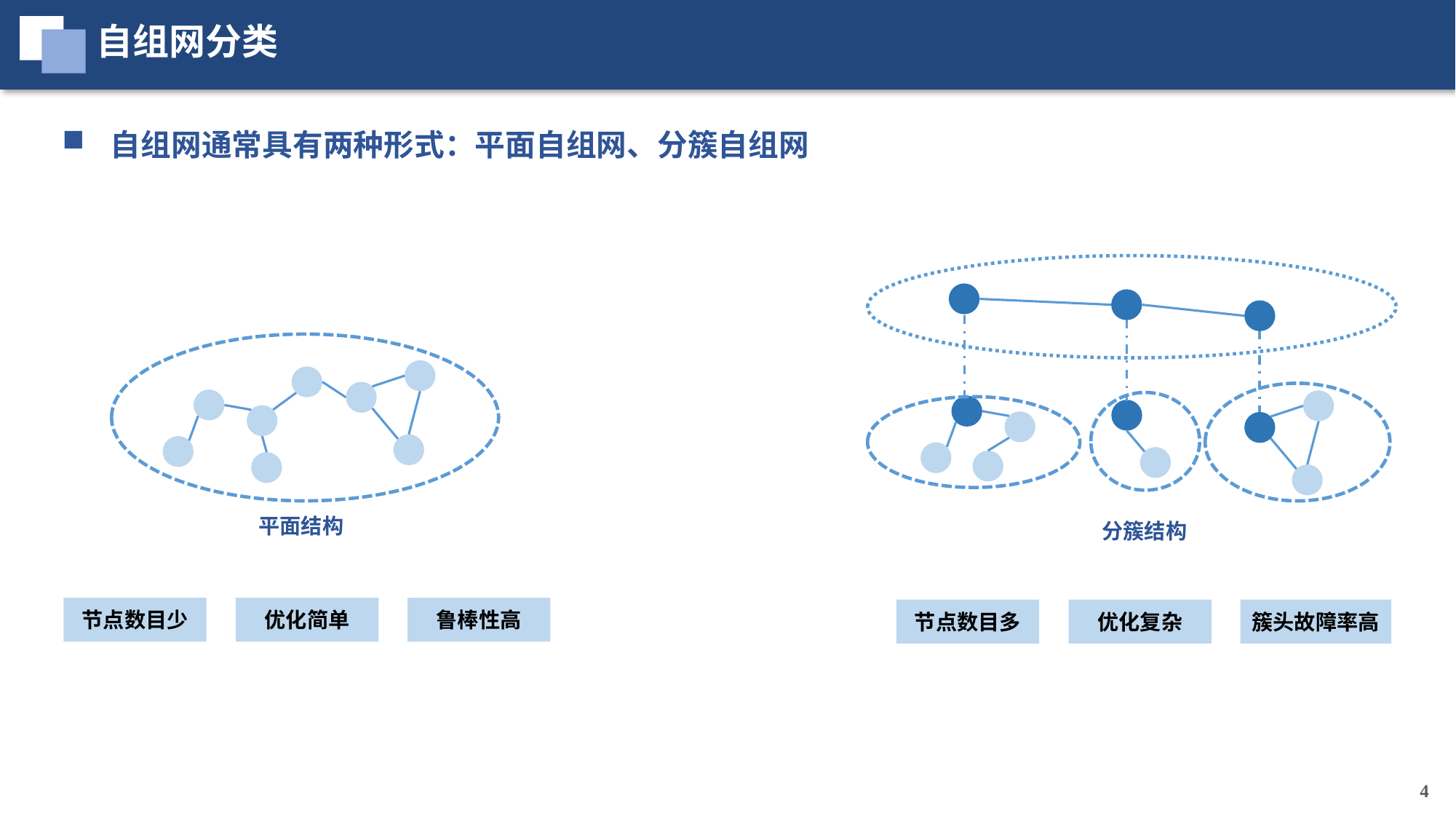

自组网分类

 自组网通常具有两种形式：平面自组网、分簇自组网

分簇结构

平面结构
节点数目少
优化简单
鲁棒性高
节点数目多
优化复杂
簇头故障率高
4